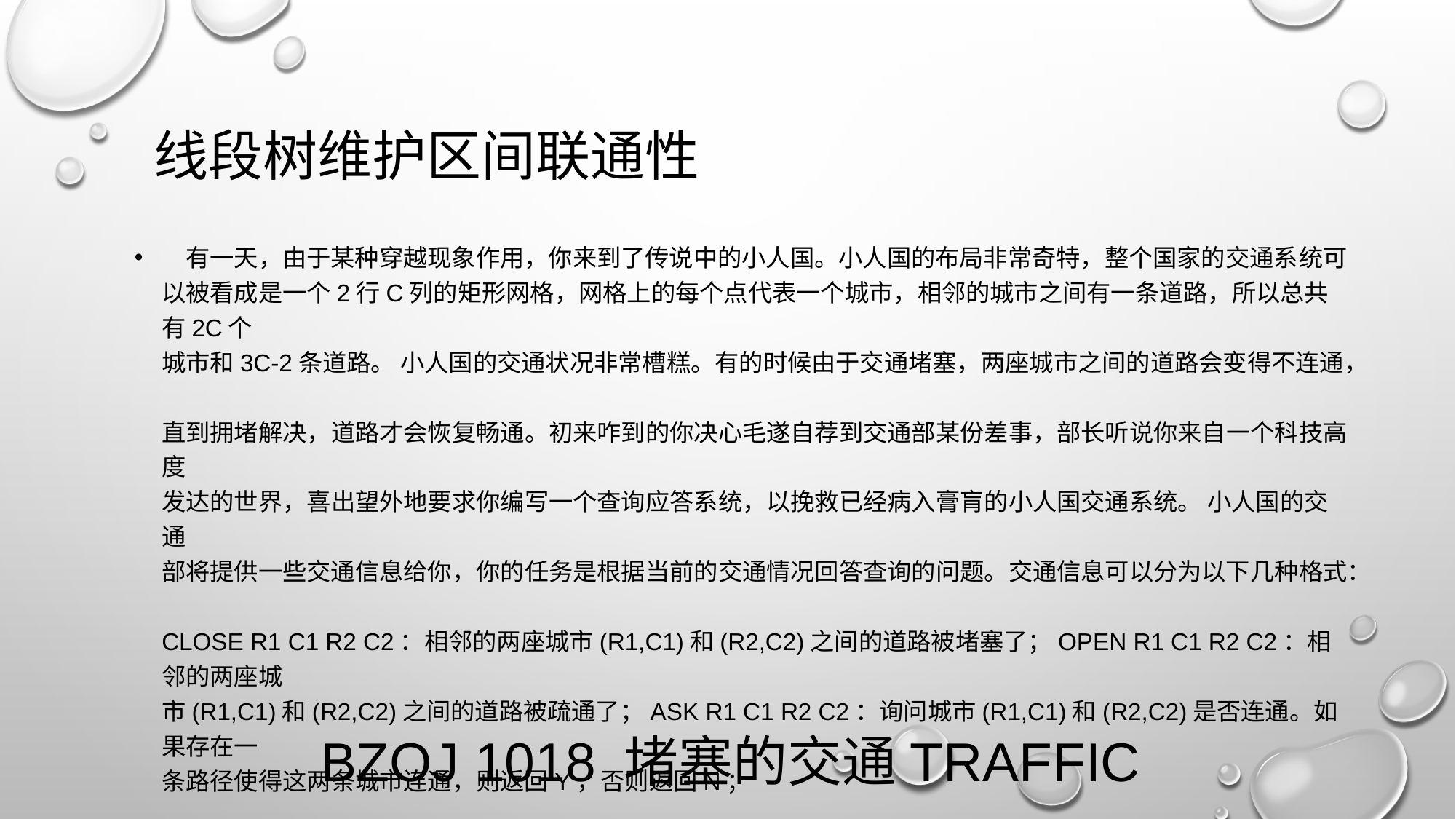

线段树维护区间联通性
　有一天，由于某种穿越现象作用，你来到了传说中的小人国。小人国的布局非常奇特，整个国家的交通系统可
以被看成是一个2行C列的矩形网格，网格上的每个点代表一个城市，相邻的城市之间有一条道路，所以总共有2C个
城市和3C-2条道路。 小人国的交通状况非常槽糕。有的时候由于交通堵塞，两座城市之间的道路会变得不连通，
直到拥堵解决，道路才会恢复畅通。初来咋到的你决心毛遂自荐到交通部某份差事，部长听说你来自一个科技高度
发达的世界，喜出望外地要求你编写一个查询应答系统，以挽救已经病入膏肓的小人国交通系统。 小人国的交通
部将提供一些交通信息给你，你的任务是根据当前的交通情况回答查询的问题。交通信息可以分为以下几种格式：
Close r1 c1 r2 c2：相邻的两座城市(r1,c1)和(r2,c2)之间的道路被堵塞了；Open r1 c1 r2 c2：相邻的两座城
市(r1,c1)和(r2,c2)之间的道路被疏通了；Ask r1 c1 r2 c2：询问城市(r1,c1)和(r2,c2)是否连通。如果存在一
条路径使得这两条城市连通，则返回Y，否则返回N；
# bzoj 1018 堵塞的交通traffic